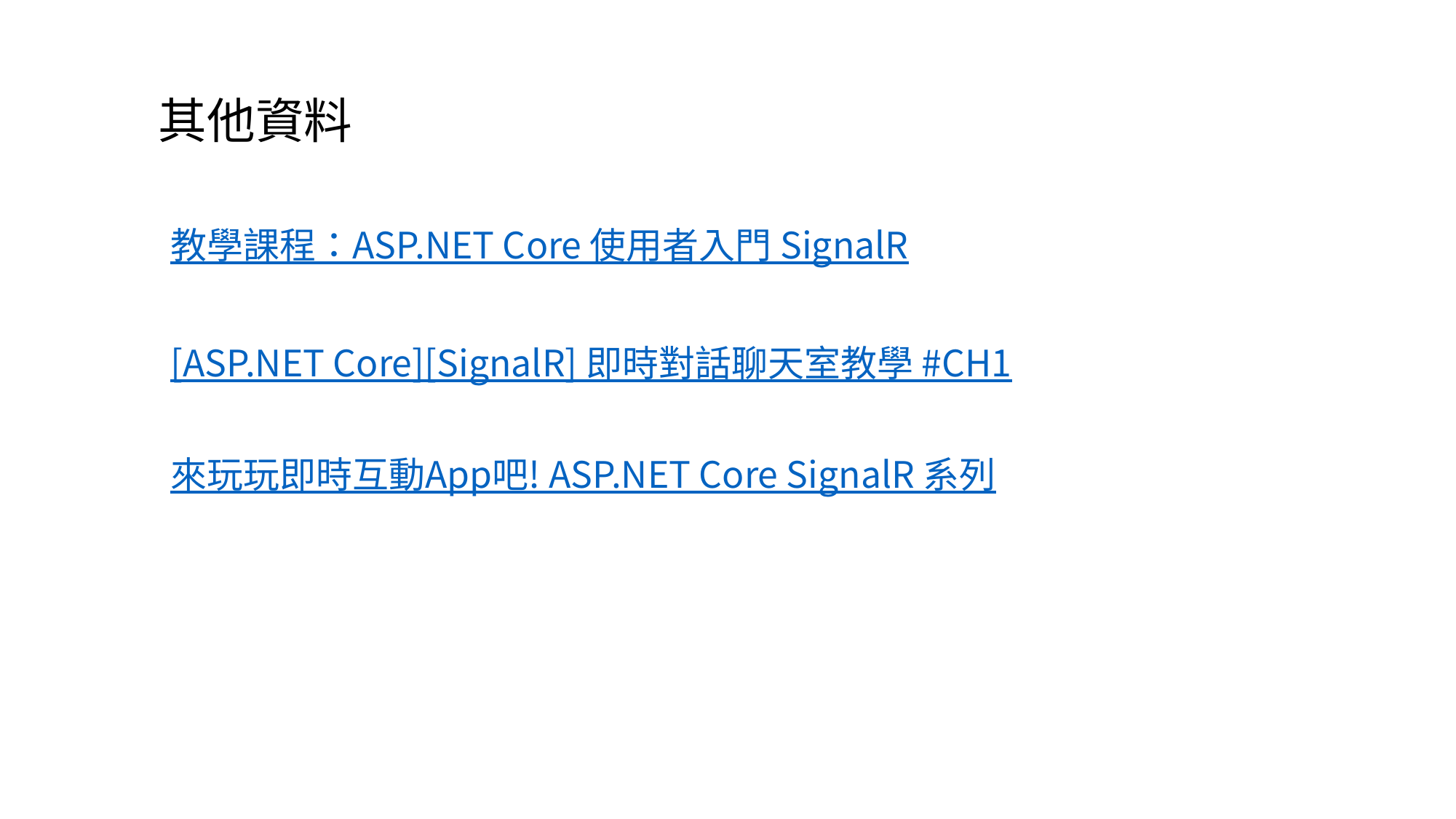

# 其他資料
教學課程：ASP.NET Core 使用者入門 SignalR

[ASP.NET Core][SignalR] 即時對話聊天室教學 #CH1

來玩玩即時互動App吧! ASP.NET Core SignalR 系列